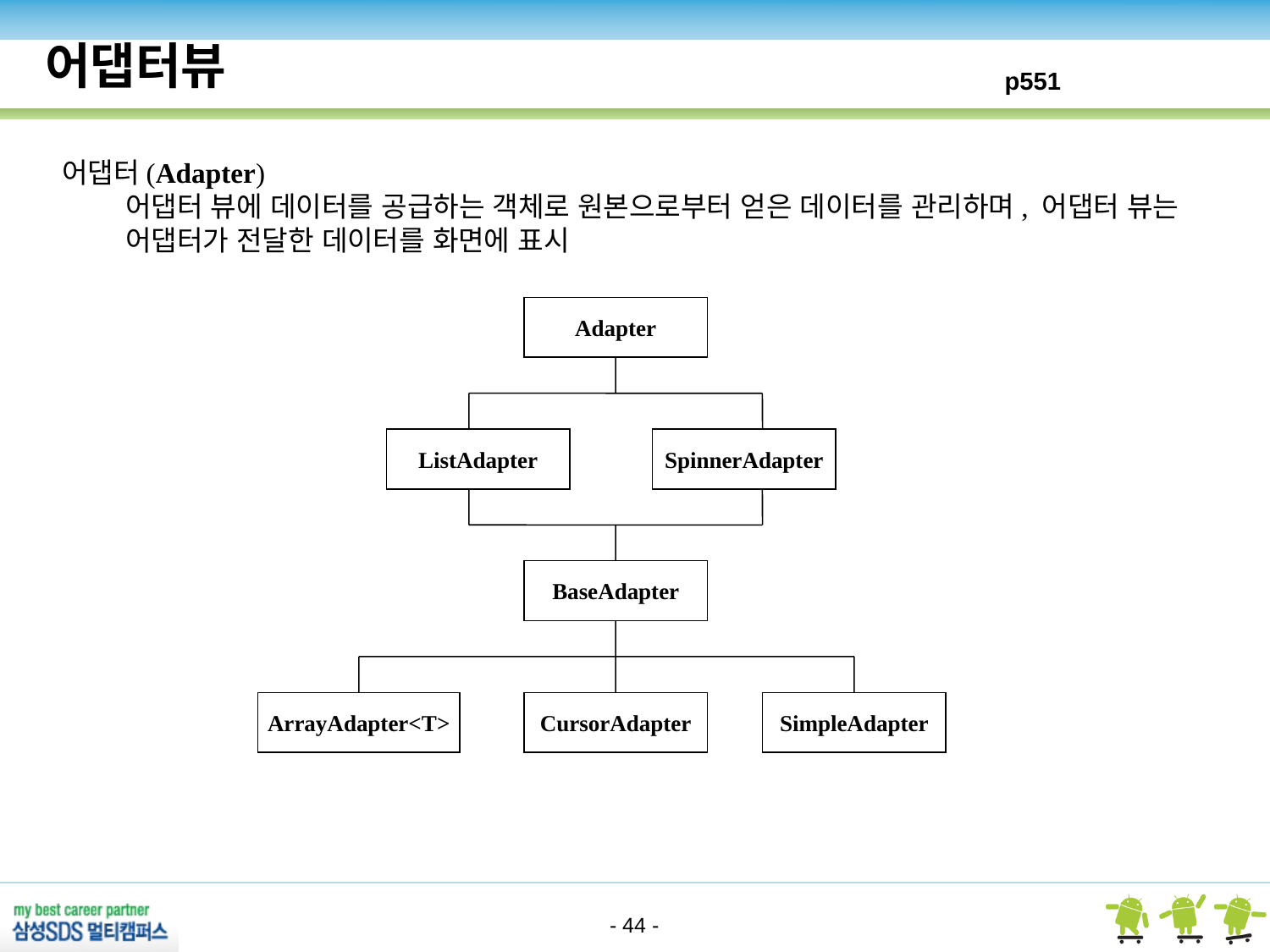

어댑터뷰
p551
어댑터(Adapter)
어댑터 뷰에 데이터를 공급하는 객체로 원본으로부터 얻은 데이터를 관리하며, 어댑터 뷰는 어댑터가 전달한 데이터를 화면에 표시
Adapter

ListAdapter
SpinnerAdapter

BaseAdapter

ArrayAdapter<T>
CursorAdapter
SimpleAdapter
- 44 -